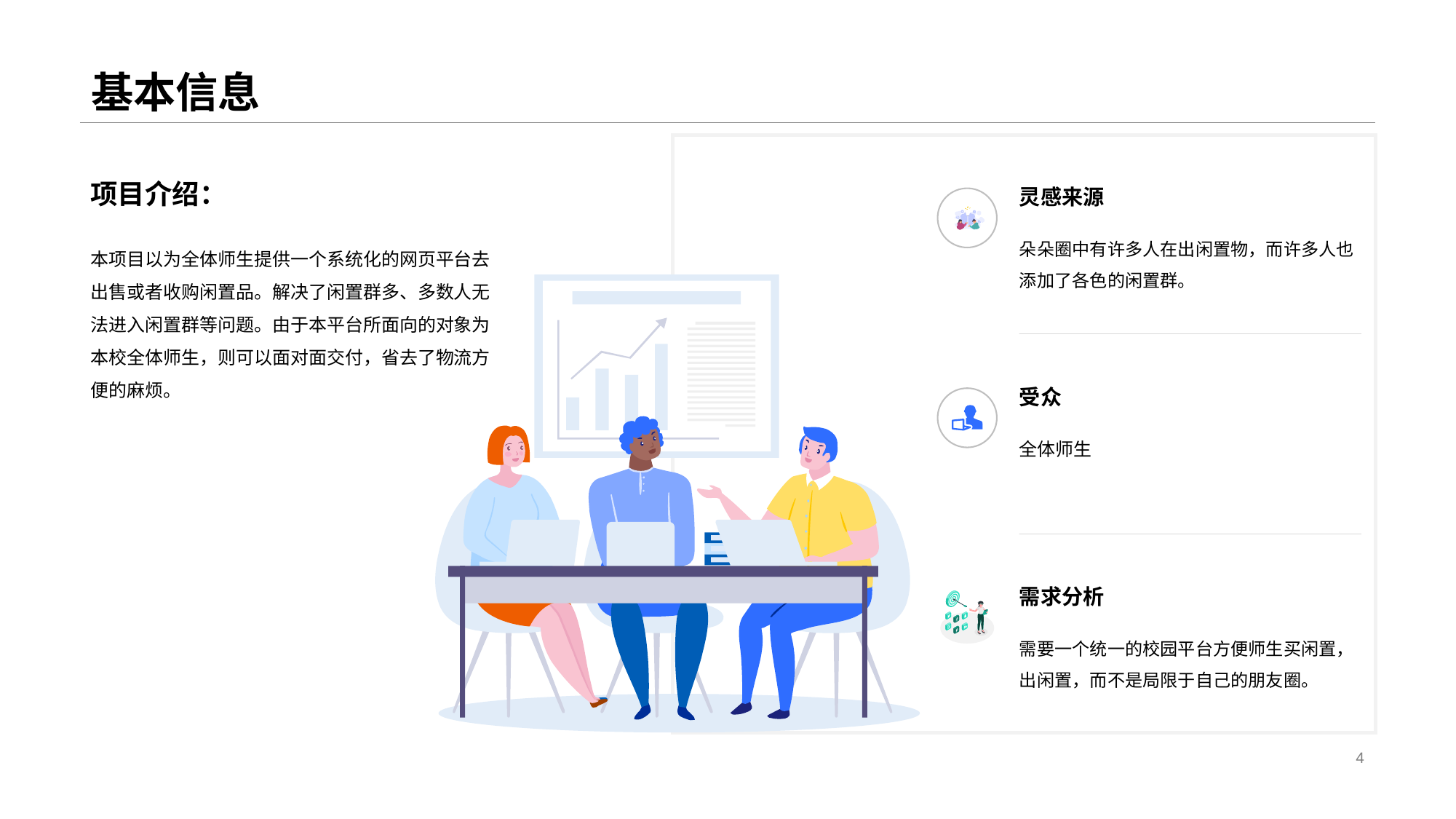

# 基本信息

项目介绍：
本项目以为全体师生提供一个系统化的网页平台去出售或者收购闲置品。解决了闲置群多、多数人无法进入闲置群等问题。由于本平台所面向的对象为本校全体师生，则可以面对面交付，省去了物流方便的麻烦。
灵感来源
朵朵圈中有许多人在出闲置物，而许多人也添加了各色的闲置群。

受众
全体师生

需求分析
需要一个统一的校园平台方便师生买闲置，出闲置，而不是局限于自己的朋友圈。

4